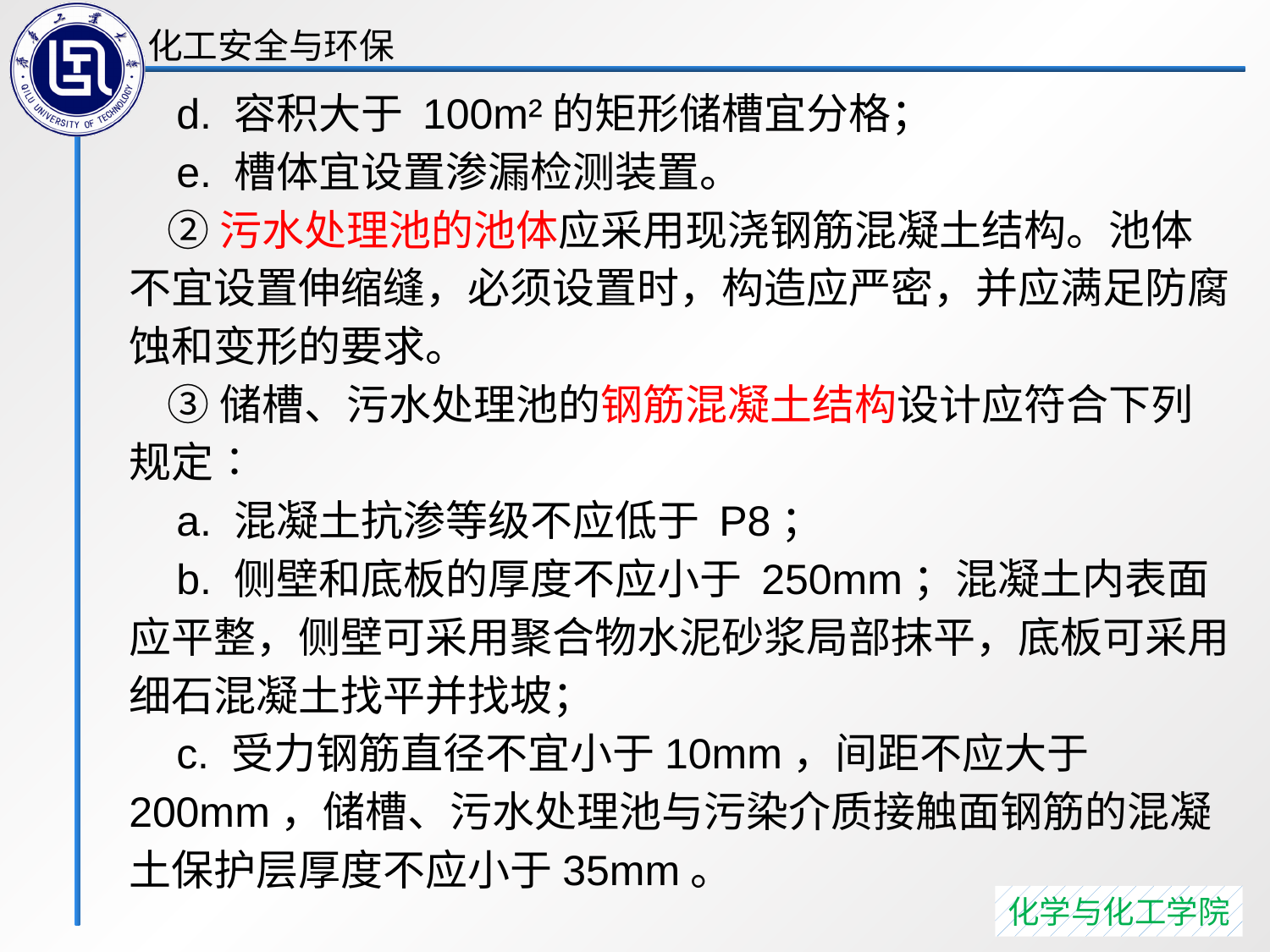

d. 容积大于 100m²的矩形储槽宜分格；
    e. 槽体宜设置渗漏检测装置。
    ②污水处理池的池体应采用现浇钢筋混凝土结构。池体不宜设置伸缩缝，必须设置时，构造应严密，并应满足防腐蚀和变形的要求。
    ③储槽、污水处理池的钢筋混凝土结构设计应符合下列规定∶
    a. 混凝土抗渗等级不应低于 P8；
    b. 侧壁和底板的厚度不应小于 250mm；混凝土内表面应平整，侧壁可采用聚合物水泥砂浆局部抹平，底板可采用细石混凝土找平并找坡；
    c. 受力钢筋直径不宜小于10mm，间距不应大于 200mm，储槽、污水处理池与污染介质接触面钢筋的混凝土保护层厚度不应小于35mm。